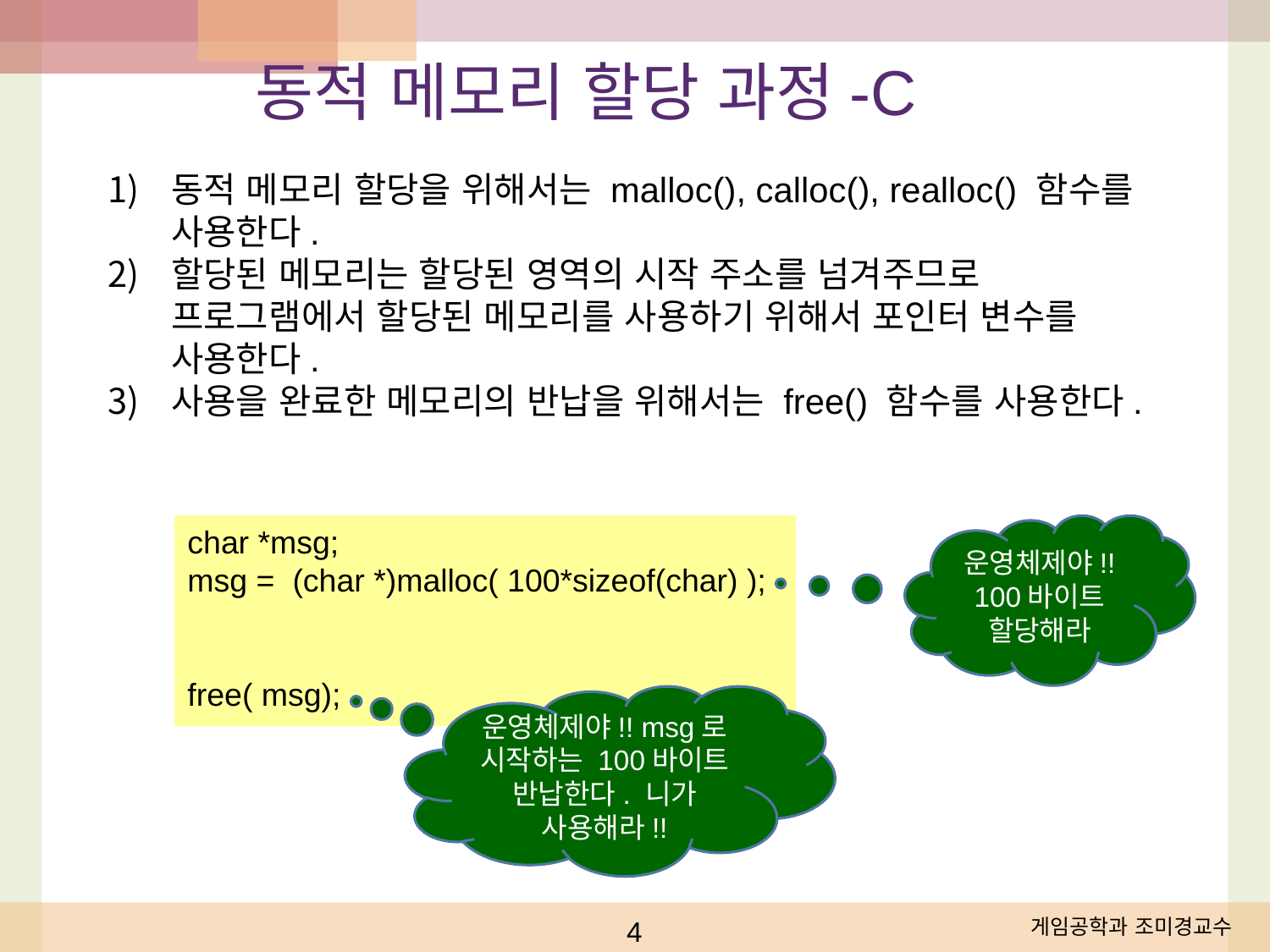

동적 메모리 할당 과정-C
동적 메모리 할당을 위해서는 malloc(), calloc(), realloc() 함수를 사용한다.
할당된 메모리는 할당된 영역의 시작 주소를 넘겨주므로 프로그램에서 할당된 메모리를 사용하기 위해서 포인터 변수를 사용한다.
사용을 완료한 메모리의 반납을 위해서는 free() 함수를 사용한다.

운영체제야!! 100바이트 할당해라
char *msg;
msg =  (char *)malloc( 100*sizeof(char) );

free( msg);
운영체제야!! msg로 시작하는 100바이트 반납한다. 니가 사용해라!!
4
게임공학과 조미경교수